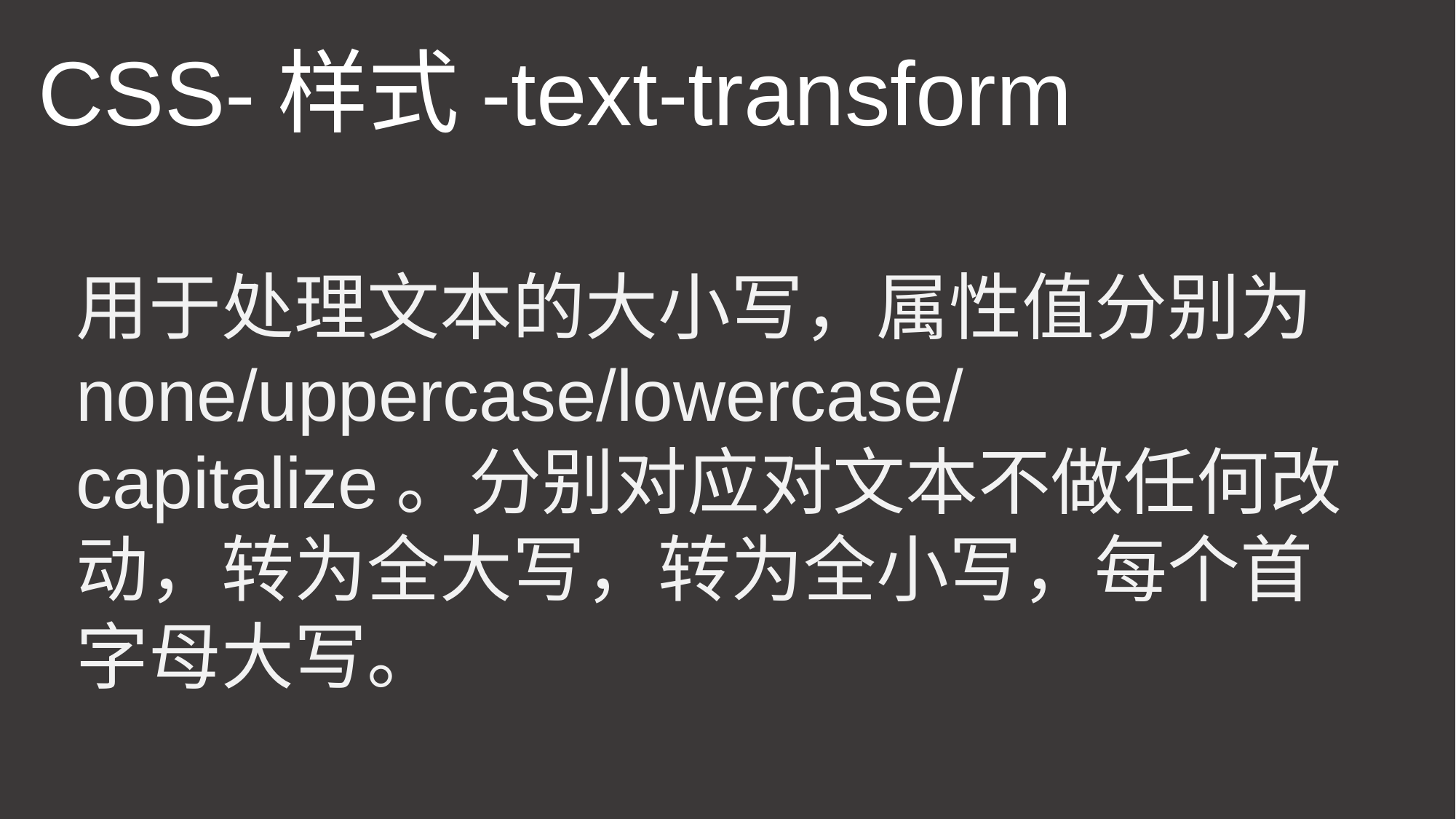

CSS-样式-text-transform
用于处理文本的大小写，属性值分别为none/uppercase/lowercase/capitalize。分别对应对文本不做任何改动，转为全大写，转为全小写，每个首字母大写。